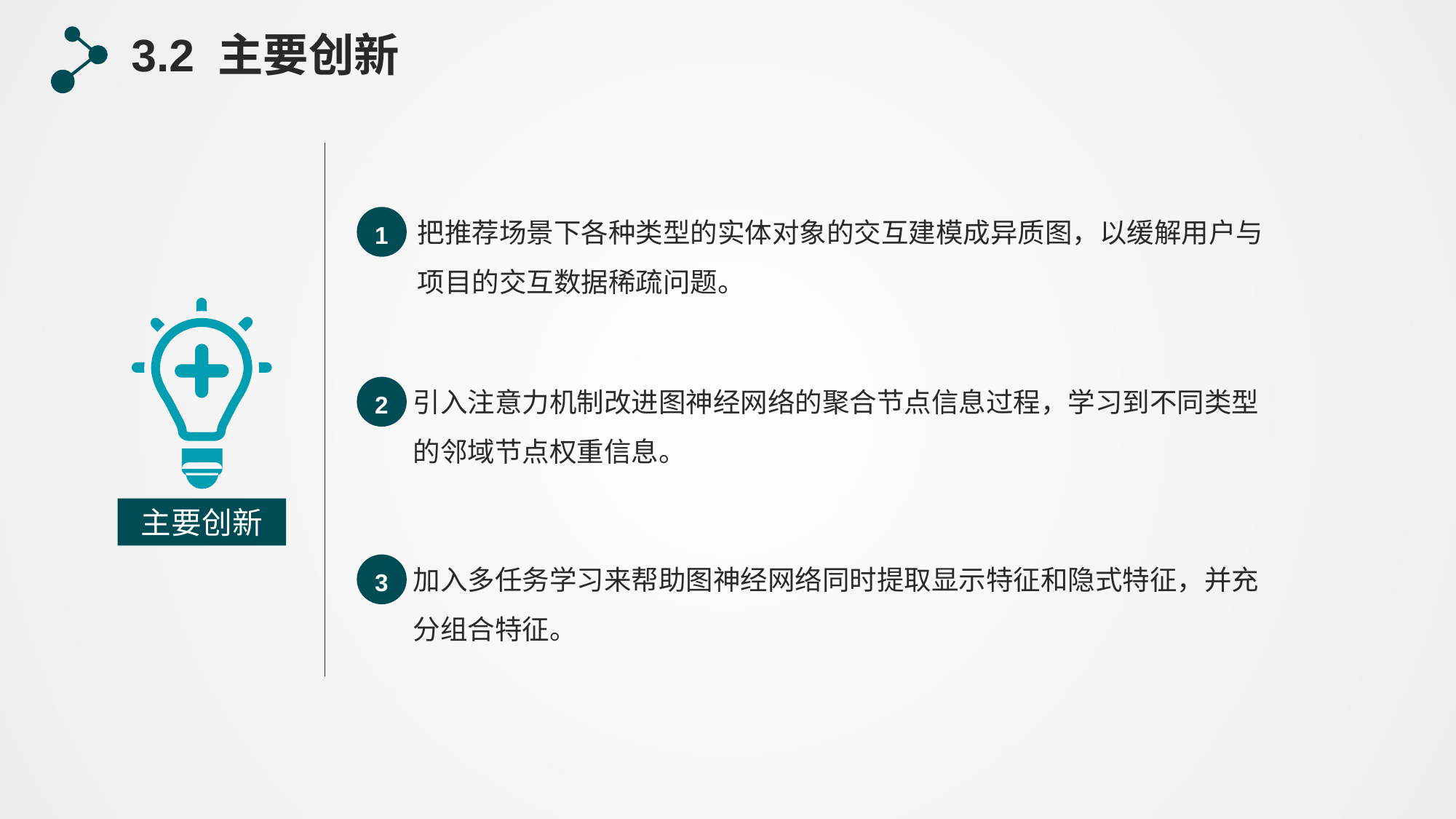

3.2 主要创新

把推荐场景下各种类型的实体对象的交互建模成异质图，以缓解用户与项目的交互数据稀疏问题。
1

引入注意力机制改进图神经网络的聚合节点信息过程，学习到不同类型的邻域节点权重信息。
2
主要创新
加入多任务学习来帮助图神经网络同时提取显示特征和隐式特征，并充分组合特征。
3